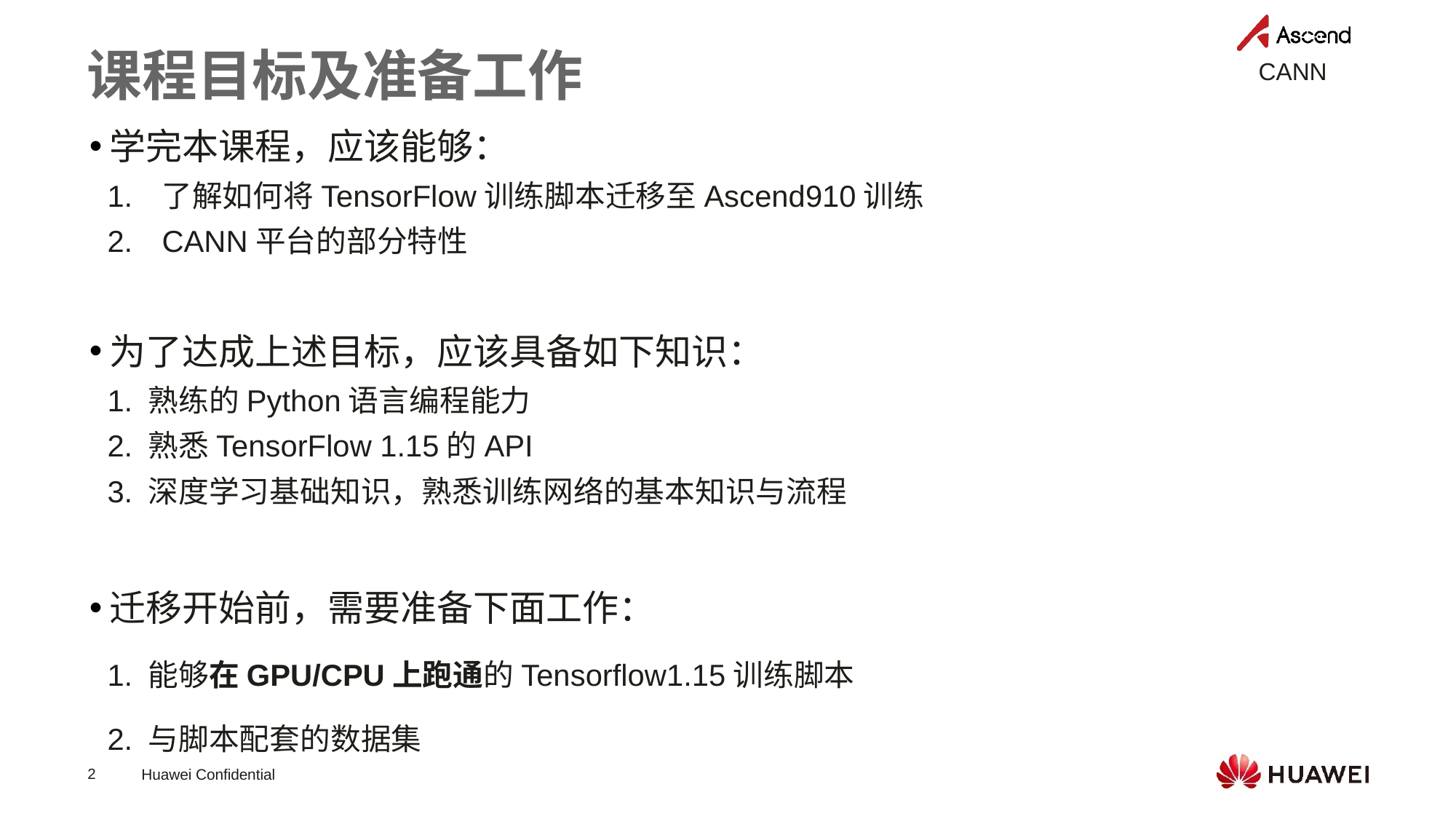

课程目标及准备工作
学完本课程，应该能够：
了解如何将TensorFlow训练脚本迁移至Ascend910训练
CANN平台的部分特性

为了达成上述目标，应该具备如下知识：
1. 熟练的Python语言编程能力
2. 熟悉TensorFlow 1.15的API
3. 深度学习基础知识，熟悉训练网络的基本知识与流程

迁移开始前，需要准备下面工作：
1. 能够在GPU/CPU上跑通的Tensorflow1.15训练脚本
2. 与脚本配套的数据集